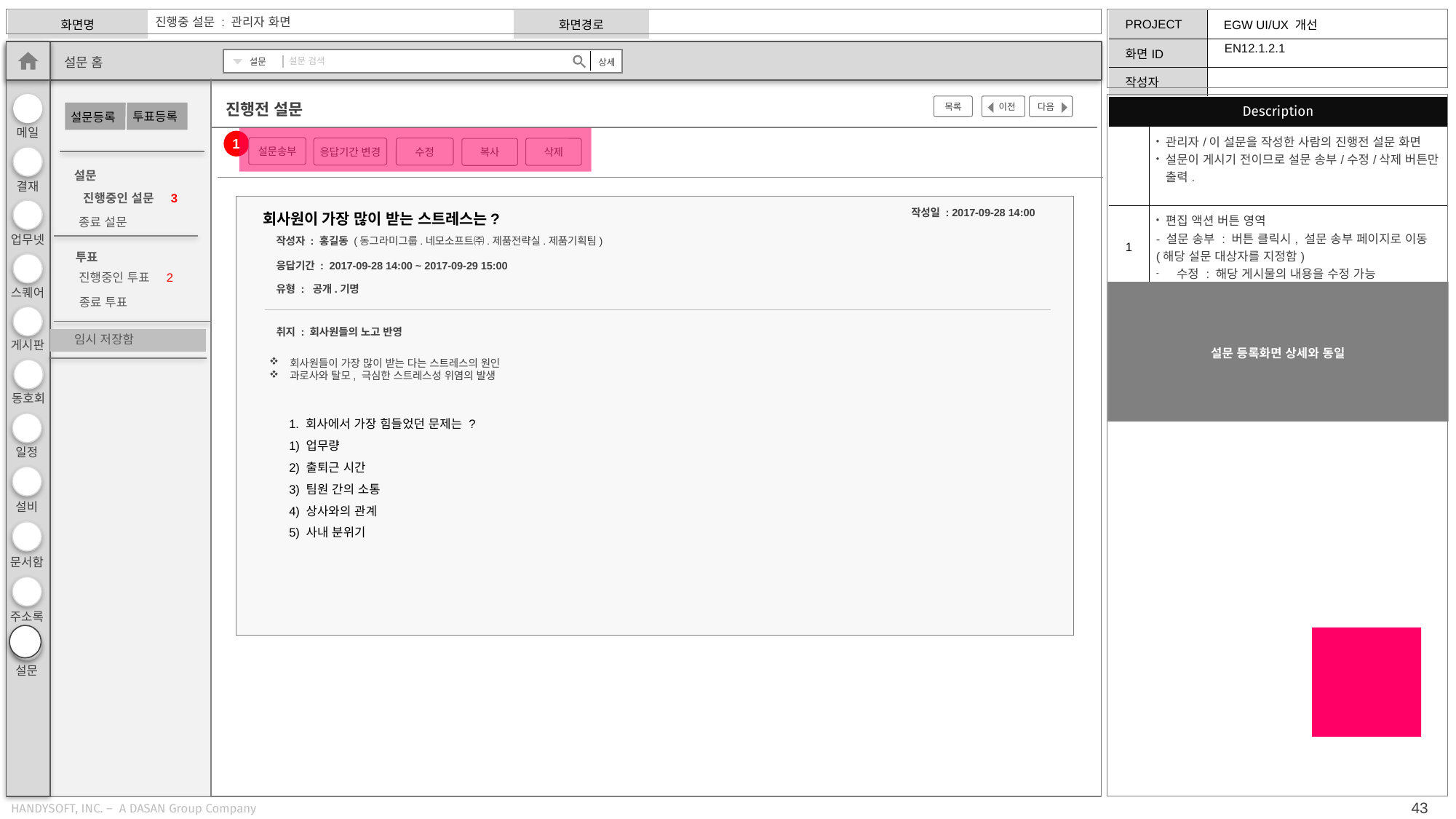

진행중 설문 : 관리자 화면
EN12.1.2.1

설문

설문 검색
상세
설문 홈

투표등록
설문등록
설문
진행중인 설문    3
종료 설문
투표
진행중인 투표    2
종료 투표

임시 저장함
목록

이전

다음

| Description |  |
| --- | --- |
|  | 관리자/이 설문을 작성한 사람의 진행전 설문 화면 설문이 게시기 전이므로 설문 송부/수정/삭제 버튼만 출력. |
| 1 | 편집 액션 버튼 영역 - 설문 송부 : 버튼 클릭시, 설문 송부 페이지로 이동 (해당 설문 대상자를 지정함) 수정 : 해당 게시물의 내용을 수정 가능 [다음페이지 참고] |
진행전 설문

1

설문송부
수정
응답기간 변경
삭제
복사

작성일 : 2017-09-28 14:00
회사원이 가장 많이 받는 스트레스는?
작성자 : 홍길동 (동그라미그룹.네모소프트㈜.제품전략실.제품기획팀)
응답기간 :  2017-09-28 14:00 ~ 2017-09-29 15:00
유형 :  공개.기명
설문 등록화면 상세와 동일
취지 : 회사원들의 노고 반영
회사원들이 가장 많이 받는 다는 스트레스의 원인
과로사와 탈모, 극심한 스트레스성 위염의 발생
1. 회사에서 가장 힘들었던 문제는 ?
1) 업무량
2) 출퇴근 시간
3) 팀원 간의 소통
4) 상사와의 관계
5) 사내 분위기